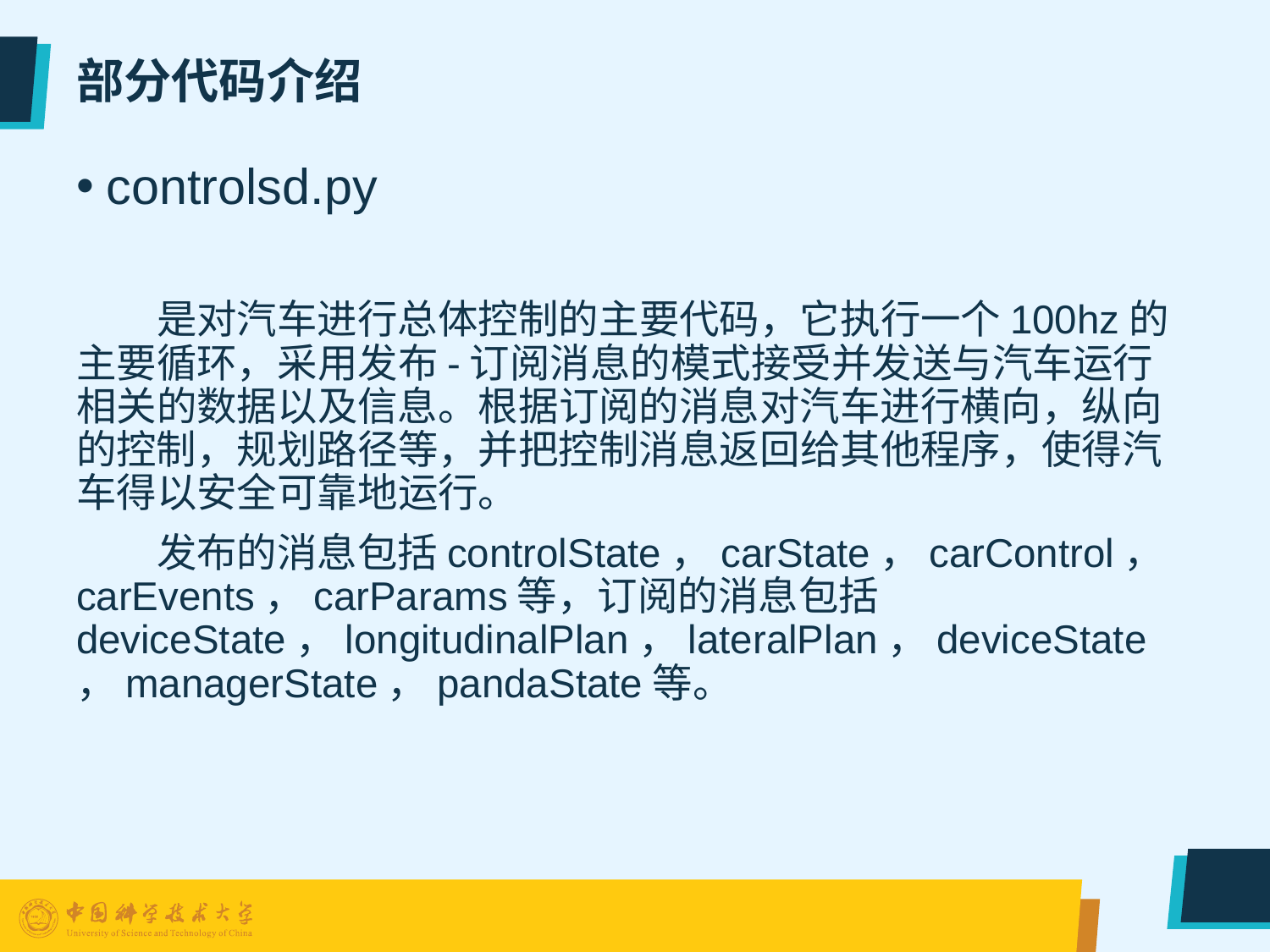

# 部分代码介绍
controlsd.py

是对汽车进行总体控制的主要代码，它执行一个100hz的主要循环，采用发布-订阅消息的模式接受并发送与汽车运行相关的数据以及信息。根据订阅的消息对汽车进行横向，纵向的控制，规划路径等，并把控制消息返回给其他程序，使得汽车得以安全可靠地运行。
发布的消息包括controlState，carState，carControl，carEvents，carParams等，订阅的消息包括deviceState，longitudinalPlan，lateralPlan，deviceState，managerState，pandaState等。
21